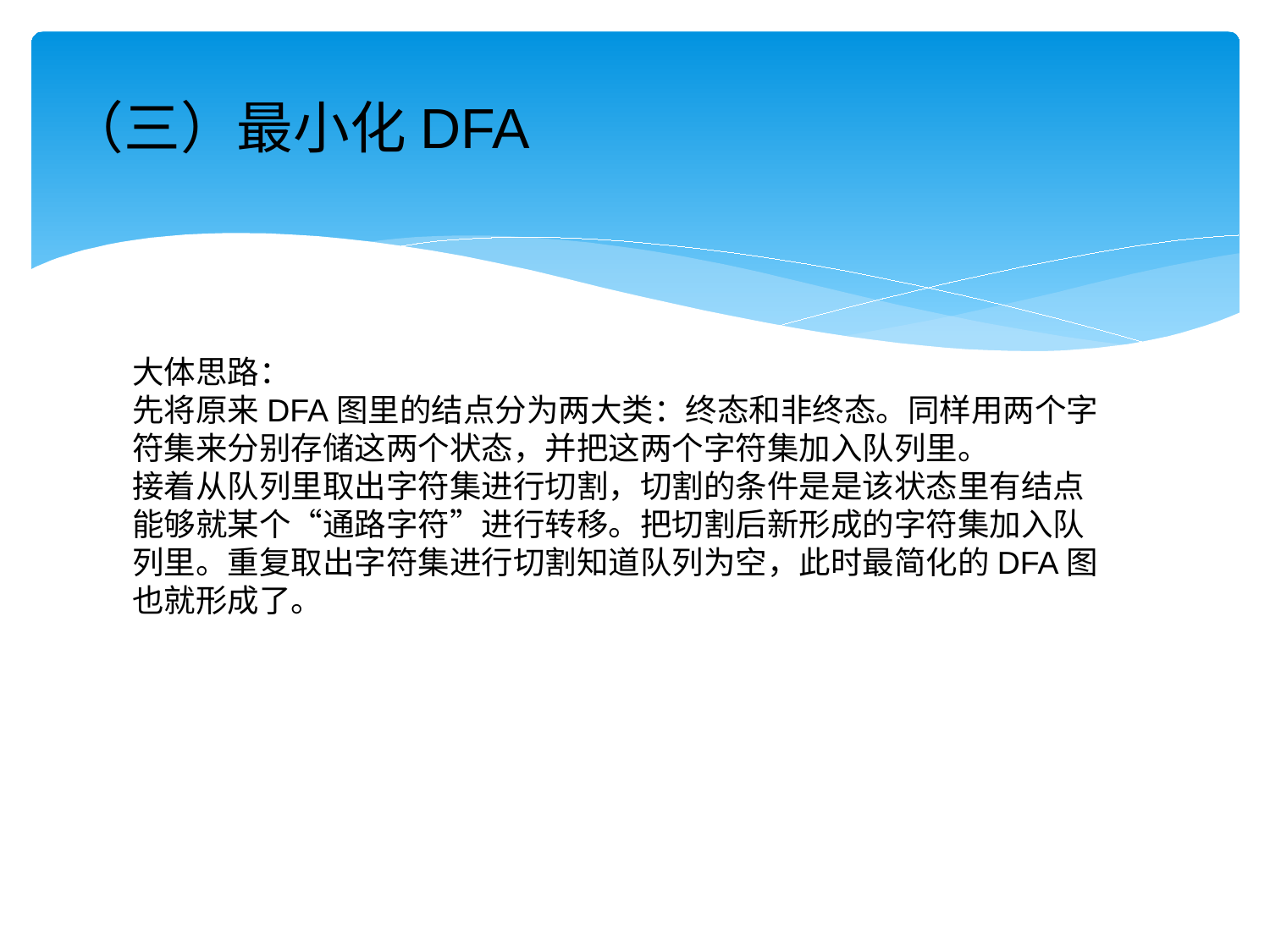

（三）最小化DFA

大体思路：
先将原来DFA图里的结点分为两大类：终态和非终态。同样用两个字符集来分别存储这两个状态，并把这两个字符集加入队列里。
接着从队列里取出字符集进行切割，切割的条件是是该状态里有结点能够就某个“通路字符”进行转移。把切割后新形成的字符集加入队列里。重复取出字符集进行切割知道队列为空，此时最简化的DFA图也就形成了。